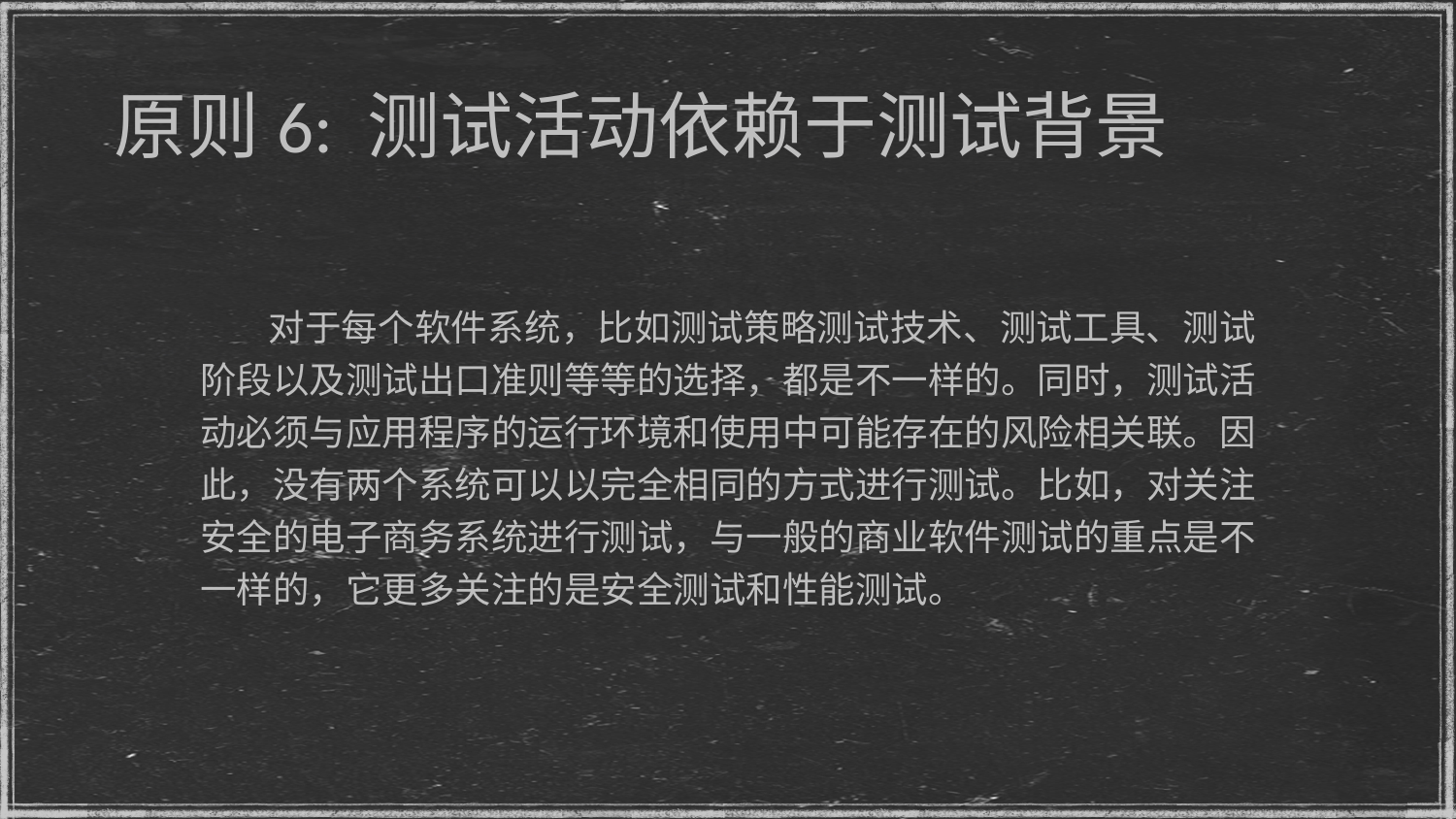

原则6: 测试活动依赖于测试背景
  对于每个软件系统，比如测试策略测试技术、测试工具、测试阶段以及测试出口准则等等的选择，都是不一样的。同时，测试活动必须与应用程序的运行环境和使用中可能存在的风险相关联。因此，没有两个系统可以以完全相同的方式进行测试。比如，对关注安全的电子商务系统进行测试，与一般的商业软件测试的重点是不一样的，它更多关注的是安全测试和性能测试。